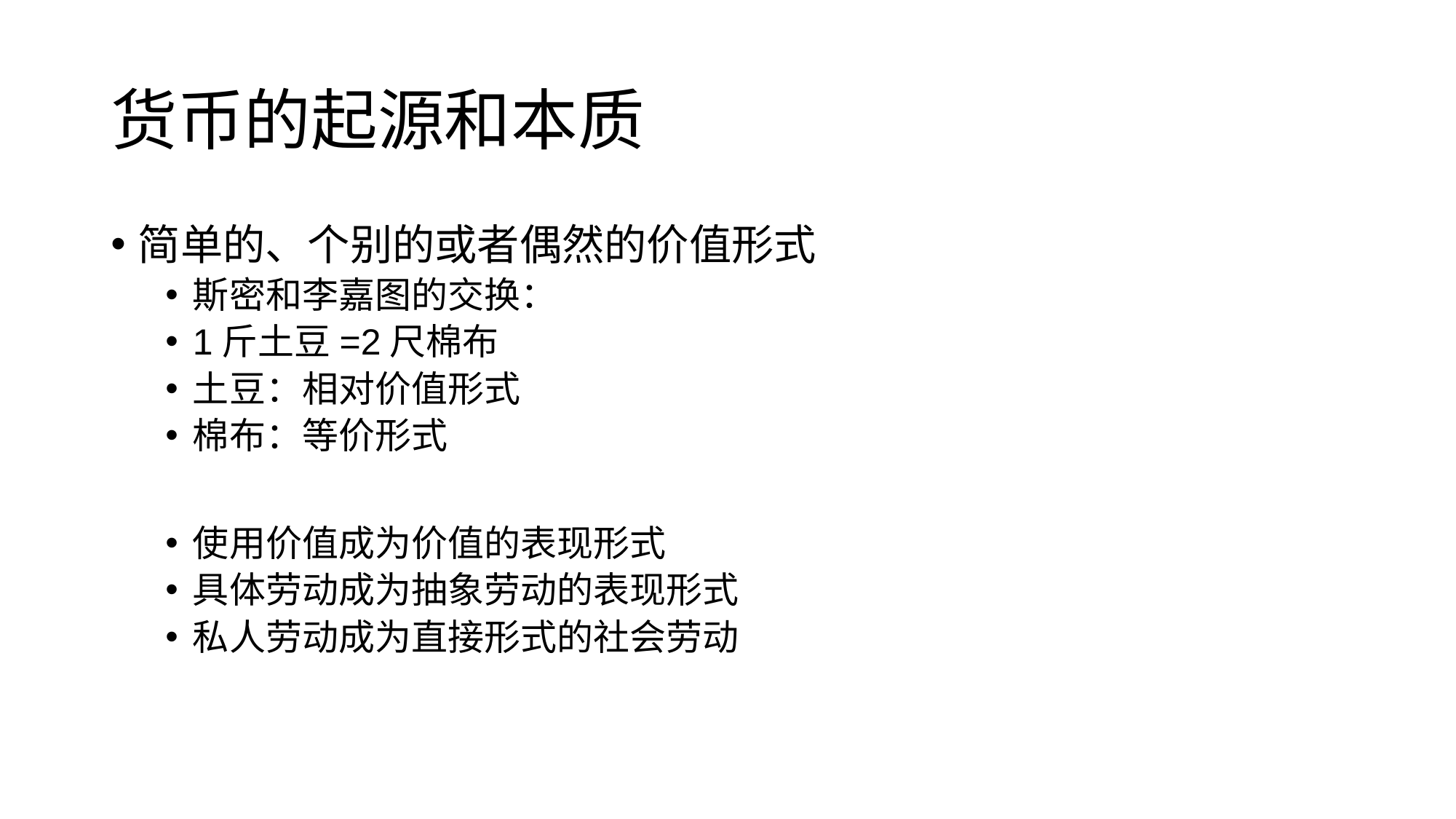

# 货币的起源和本质
简单的、个别的或者偶然的价值形式
斯密和李嘉图的交换：
1斤土豆=2尺棉布
土豆：相对价值形式
棉布：等价形式

使用价值成为价值的表现形式
具体劳动成为抽象劳动的表现形式
私人劳动成为直接形式的社会劳动